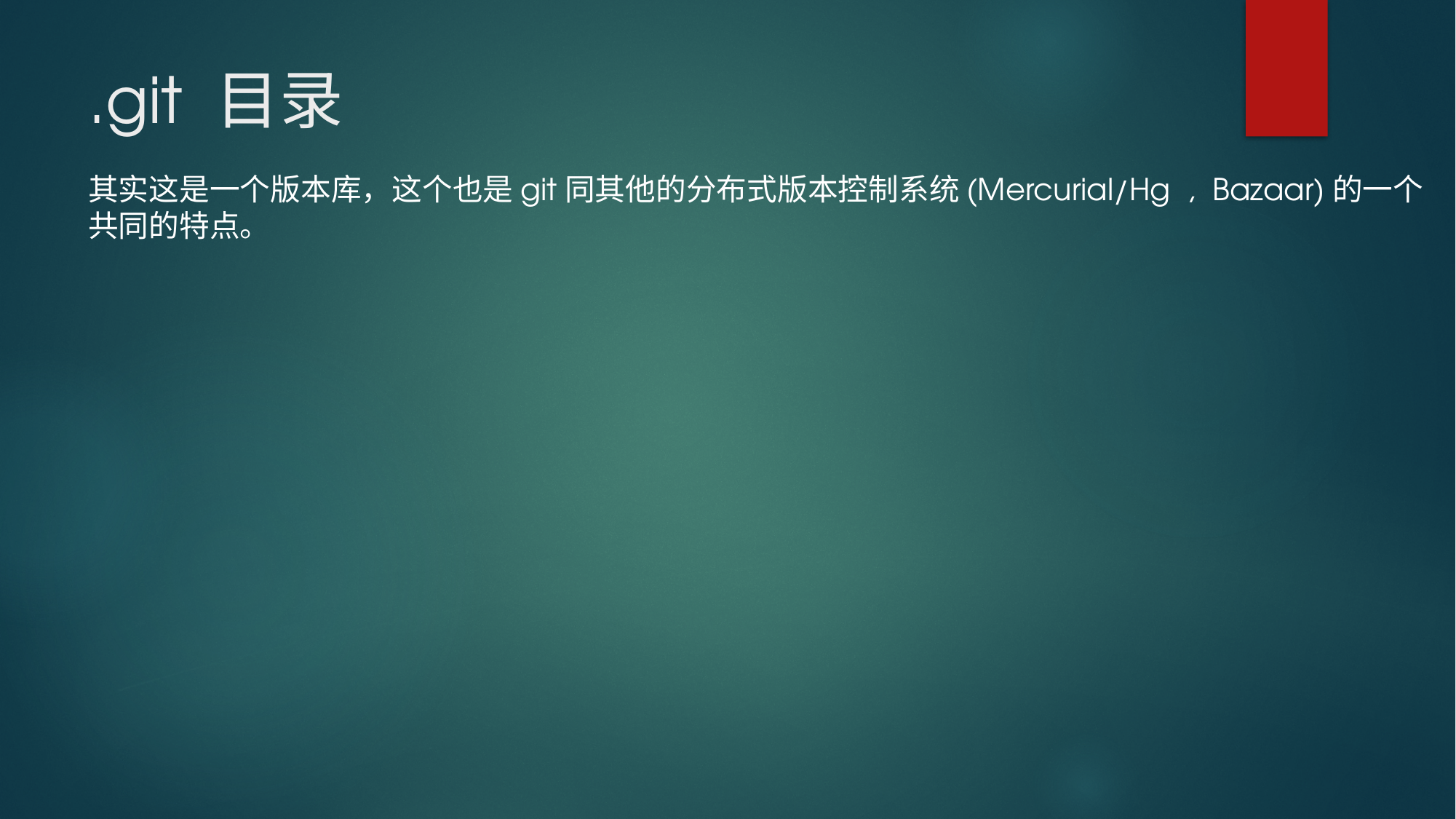

# .git 目录
其实这是一个版本库，这个也是git同其他的分布式版本控制系统(Mercurial/Hg  ,  Bazaar)的一个共同的特点。